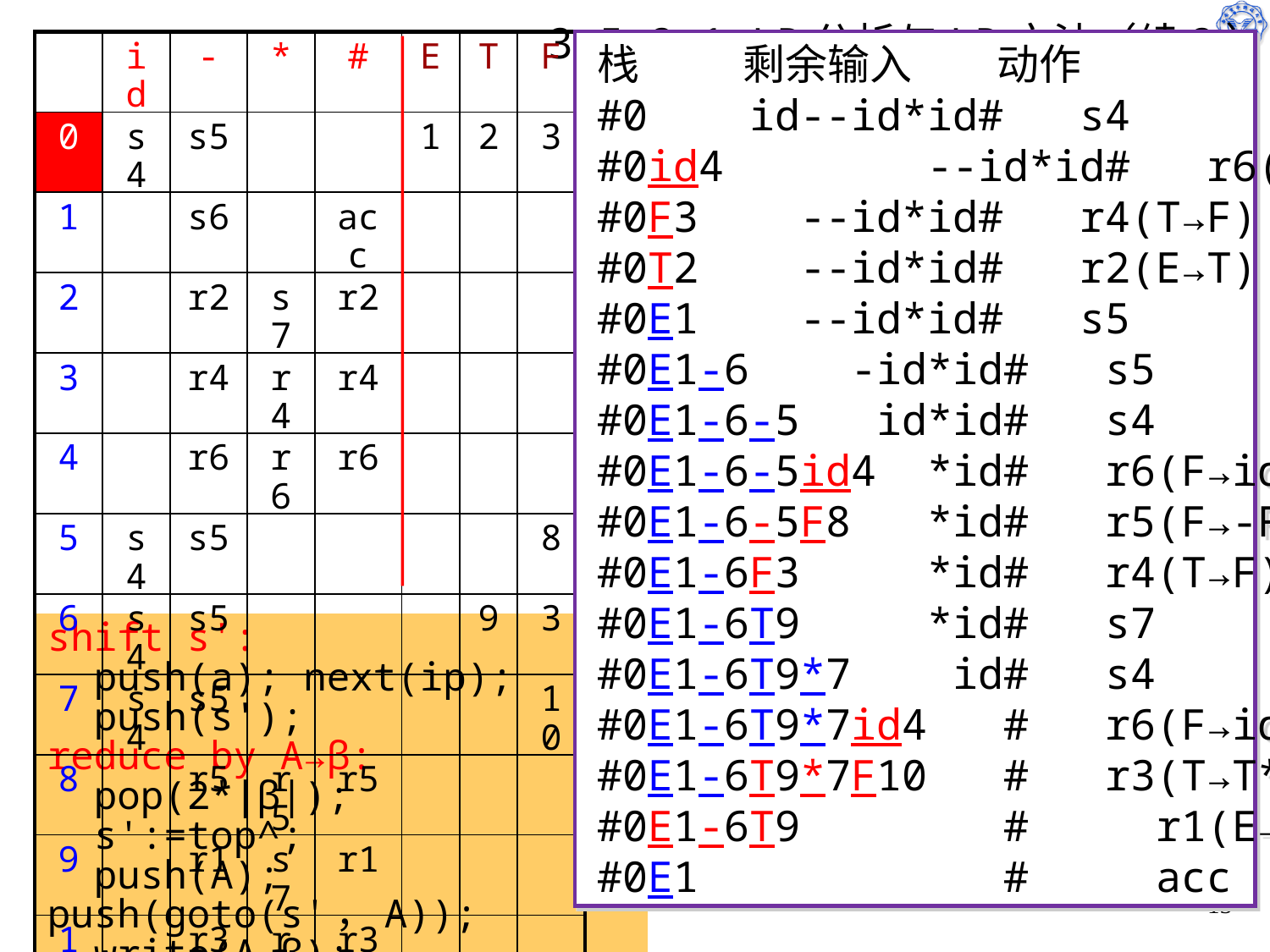

# 3.5.2.1 LR分析与LR文法（续2）
栈	  剩余输入	  动作
#0	 id--id*id#   s4
#0id4	   --id*id#   r6(F→id)
#0F3	   --id*id#   r4(T→F)
#0T2	   --id*id#   r2(E→T)
#0E1	   --id*id#   s5
#0E1-6    -id*id#   s5
#0E1-6-5   id*id#   s4
#0E1-6-5id4  *id#   r6(F→id)
#0E1-6-5F8   *id#   r5(F→-F)
#0E1-6F3     *id#   r4(T→F)
#0E1-6T9     *id#   s7
#0E1-6T9*7    id#   s4
#0E1-6T9*7id4   #   r6(F→id)
#0E1-6T9*7F10   #   r3(T→T*F)
#0E1-6T9        #	  r1(E→E-T)
#0E1            #	  acc
|  | id | - | \* | # | E | T | F |
| --- | --- | --- | --- | --- | --- | --- | --- |
| 0 | s4 | s5 |  |  | 1 | 2 | 3 |
| 1 |  | s6 |  | acc |  |  |  |
| 2 |  | r2 | s7 | r2 |  |  |  |
| 3 |  | r4 | r4 | r4 |  |  |  |
| 4 |  | r6 | r6 | r6 |  |  |  |
| 5 | s4 | s5 |  |  |  |  | 8 |
| 6 | s4 | s5 |  |  |  | 9 | 3 |
| 7 | s4 | s5 |  |  |  |  | 10 |
| 8 |  | r5 | r5 | r5 |  |  |  |
| 9 |  | r1 | s7 | r1 |  |  |  |
| 10 |  | r3 | r3 | r3 |  |  |  |

id--id*id#
E → E-T	（1）
   | T	（2）
T → T*F	（3）
   | F	（4）
F → -F	（5）
   | id 	（6）
shift s':
  push(a); next(ip);
  push(s');
reduce by A→β:
  pop(2*|β|);
  s':=top^;
  push(A);  push(goto(s'，A));
  write(A→β);
13